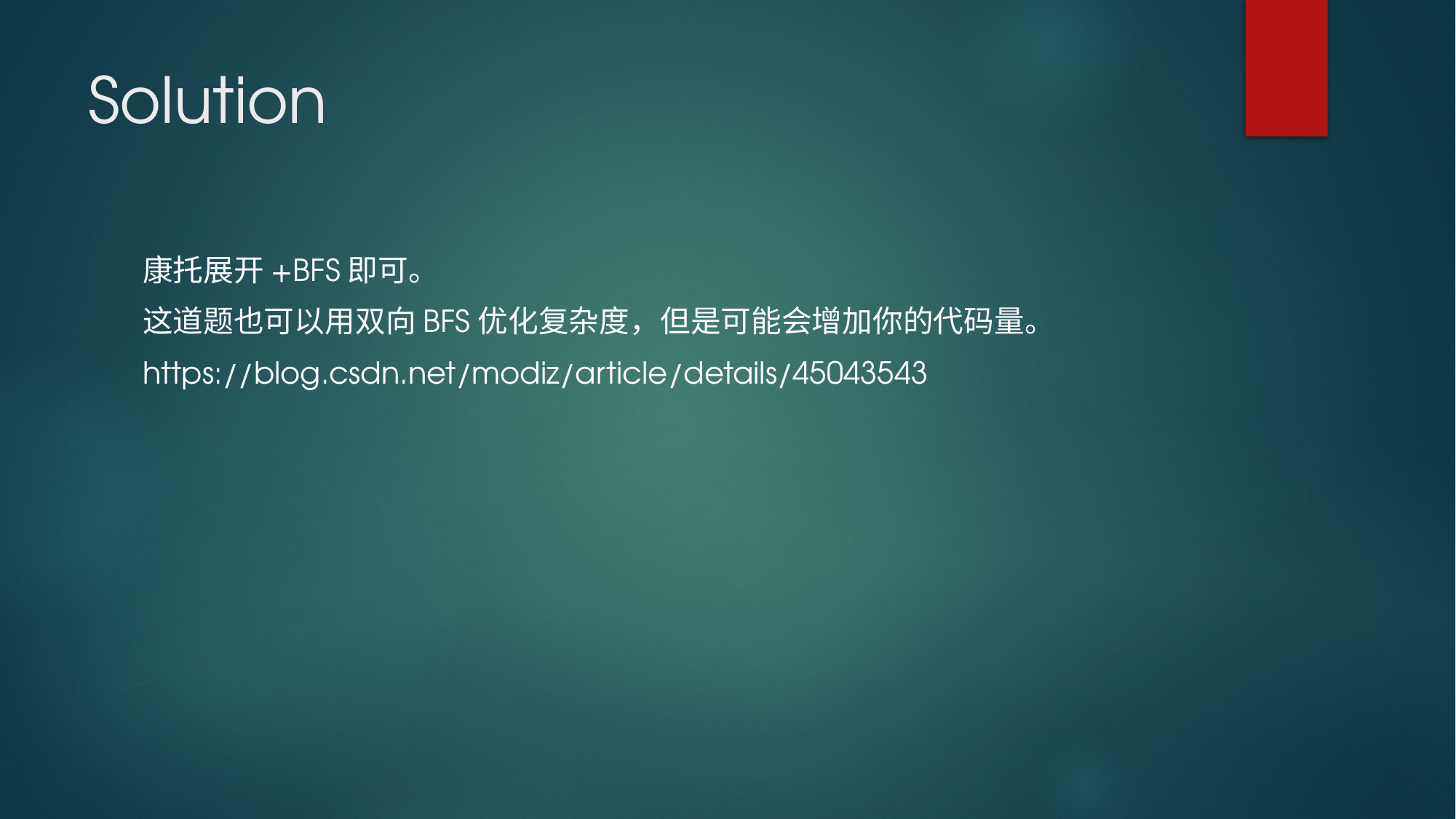

# Solution
康托展开+BFS即可。
这道题也可以用双向BFS优化复杂度，但是可能会增加你的代码量。
https://blog.csdn.net/modiz/article/details/45043543